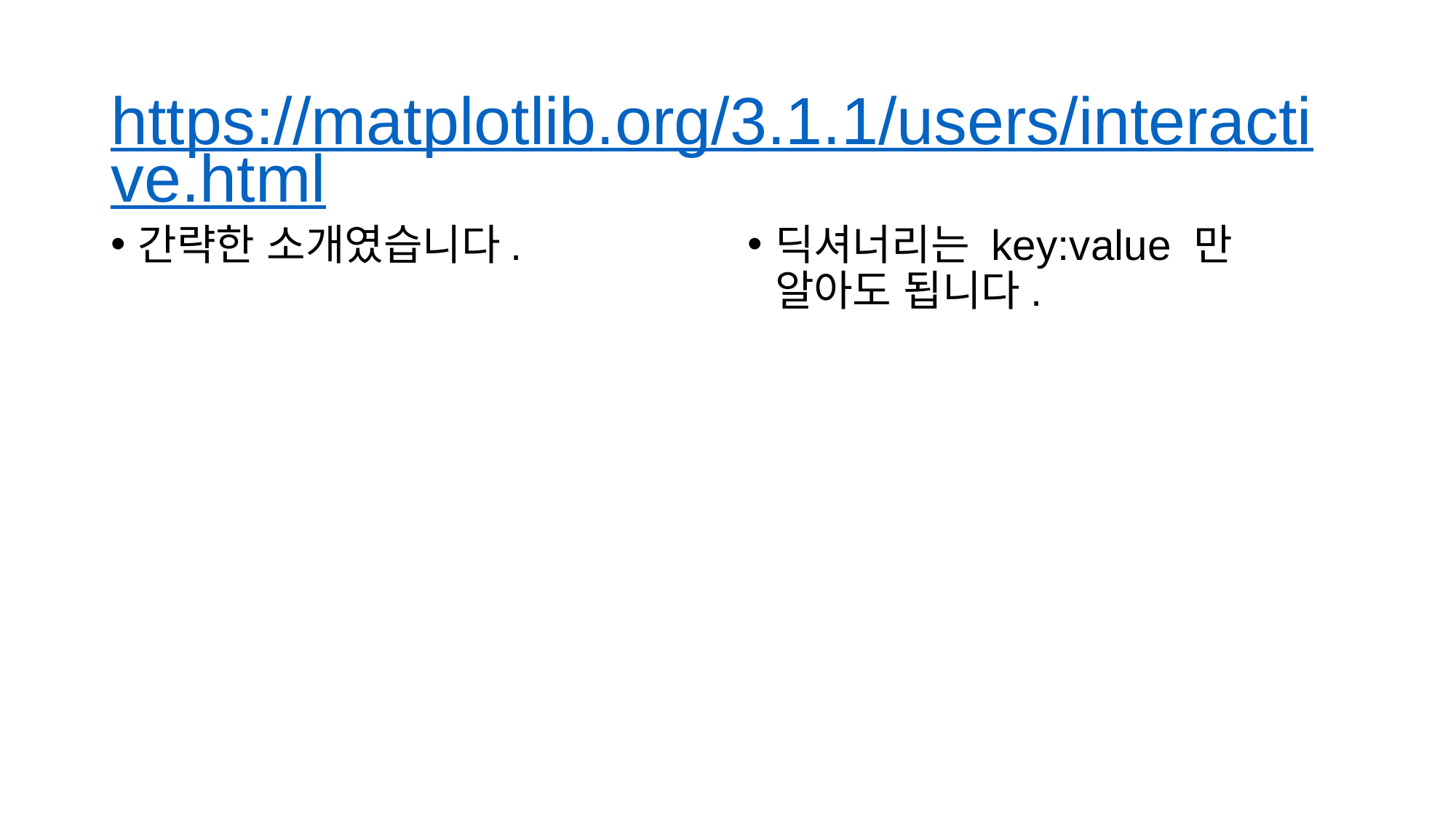

# https://matplotlib.org/3.1.1/users/interactive.html
간략한 소개였습니다.

딕셔너리는 key:value 만 알아도 됩니다.